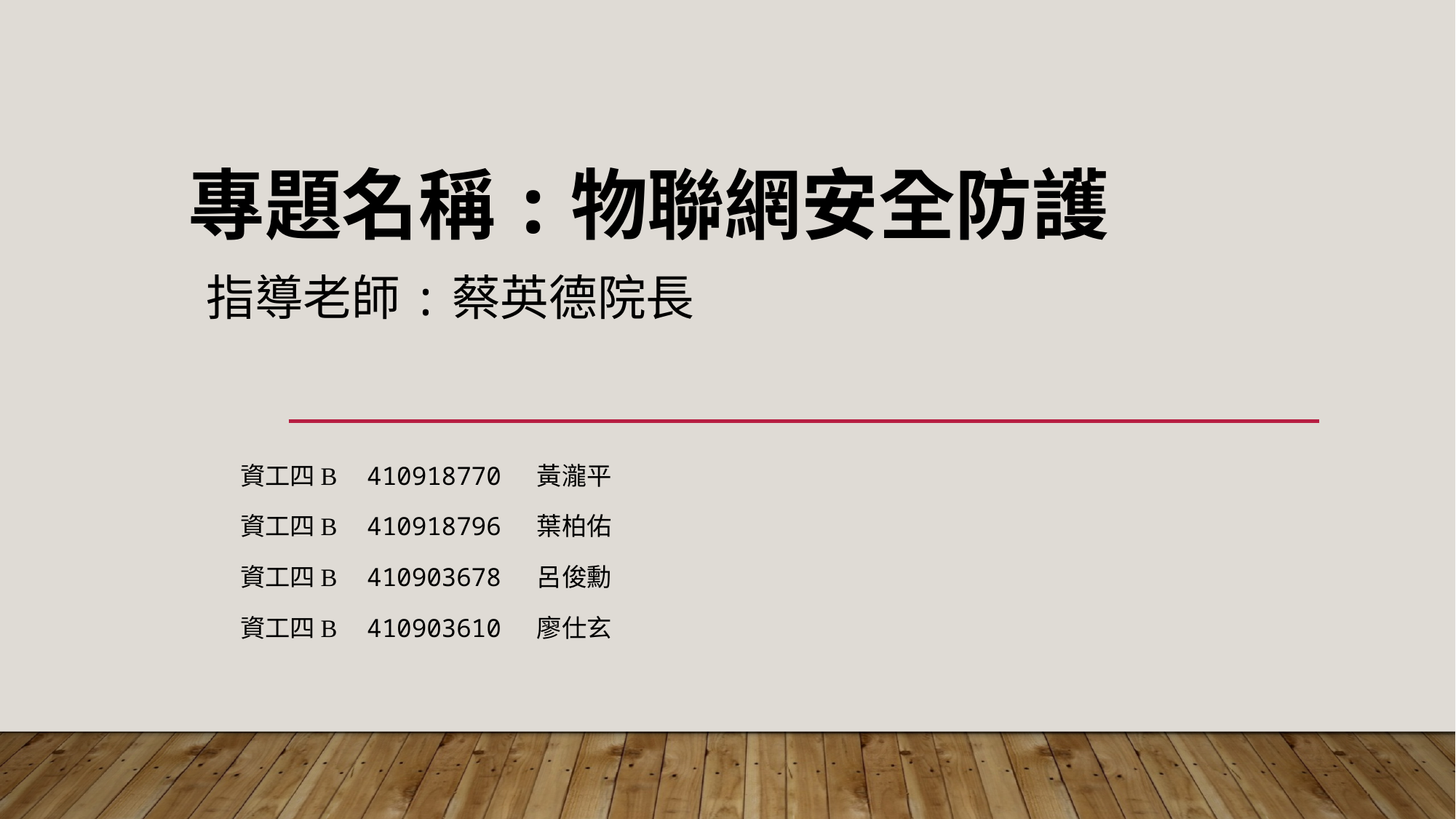

# 專題名稱:物聯網安全防護
指導老師:蔡英德院長

     資工四B  410918770  黃瀧平
     資工四B  410918796  葉柏佑
     資工四B  410903678  呂俊勳
     資工四B  410903610  廖仕玄